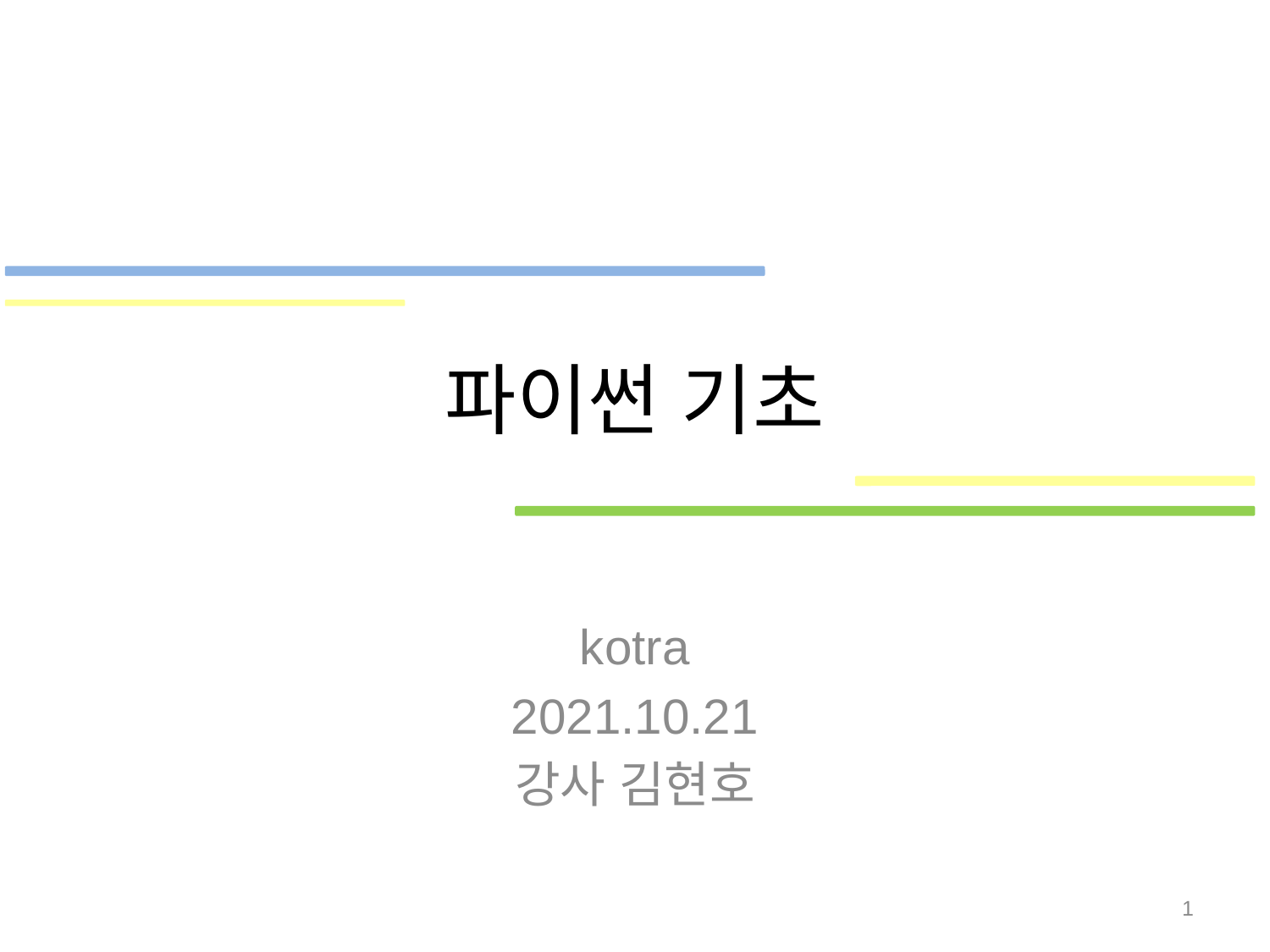

# 파이썬 기초

kotra
2021.10.21
강사 김현호
1